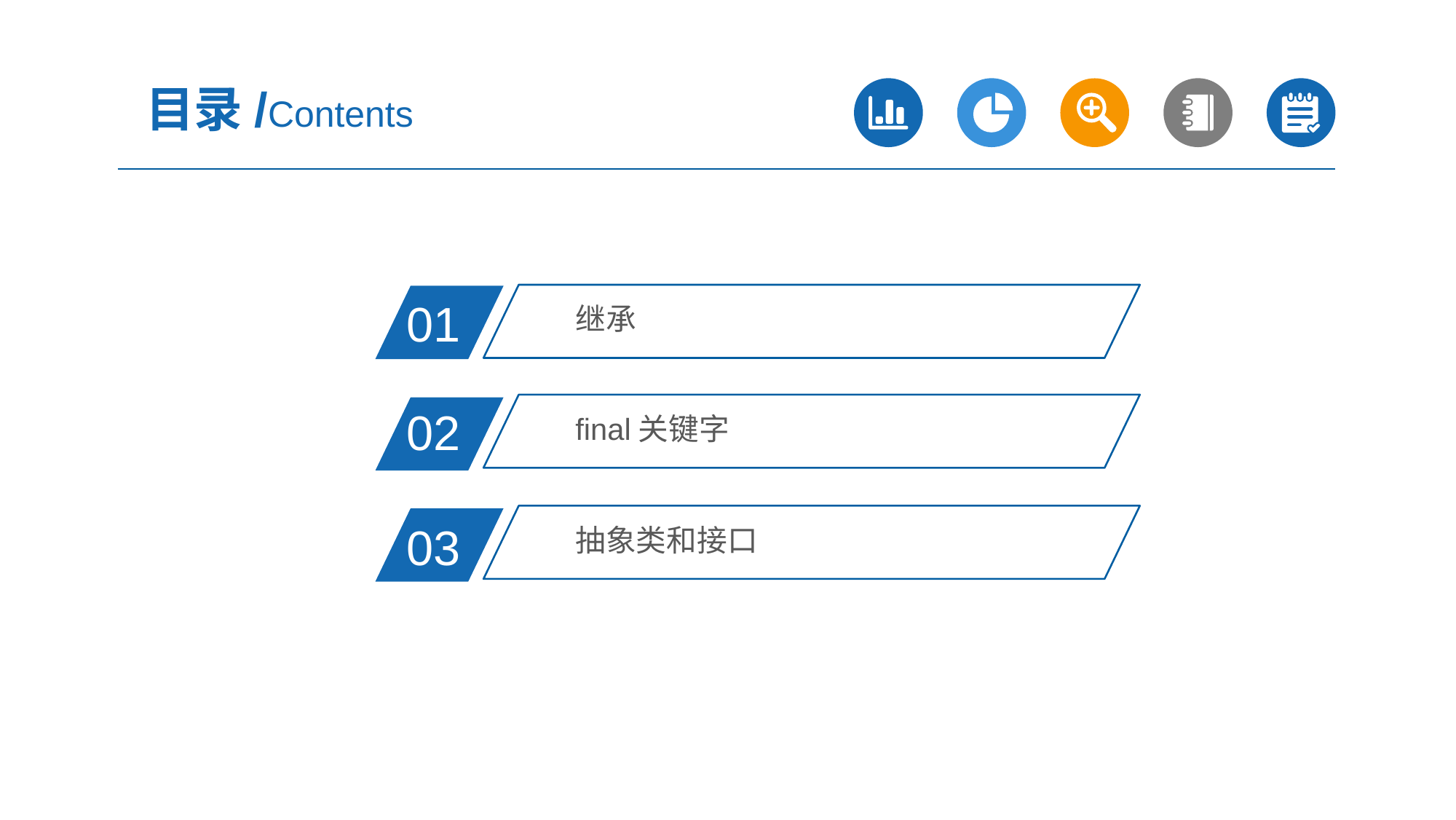

目录/Contents

继承

01

final关键字
02

抽象类和接口

03